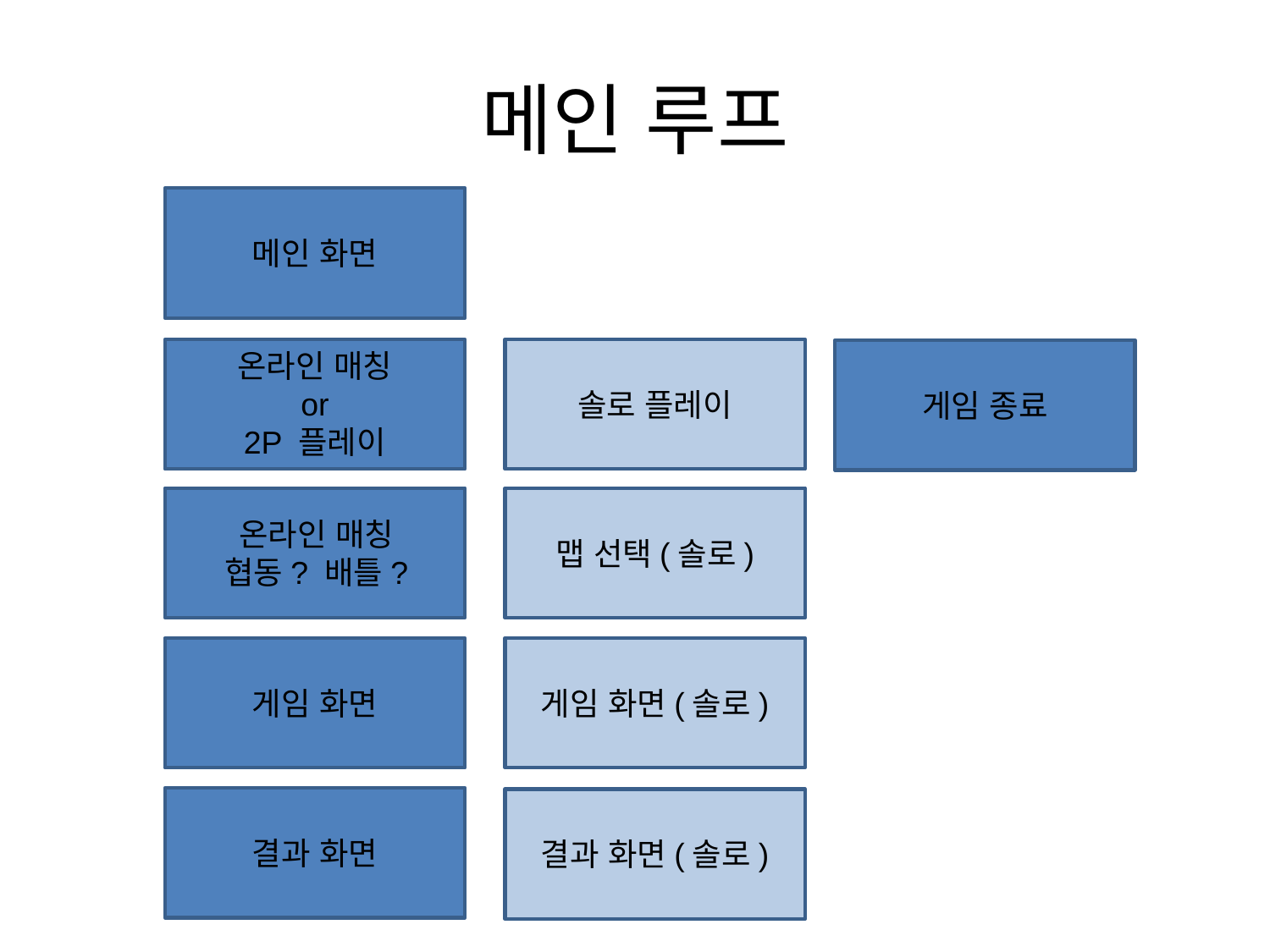

# 메인 루프

메인 화면

온라인 매칭
or
2P 플레이

솔로 플레이
게임 종료

온라인 매칭
협동? 배틀?
맵 선택(솔로)

게임 화면
게임 화면(솔로)

결과 화면
결과 화면(솔로)